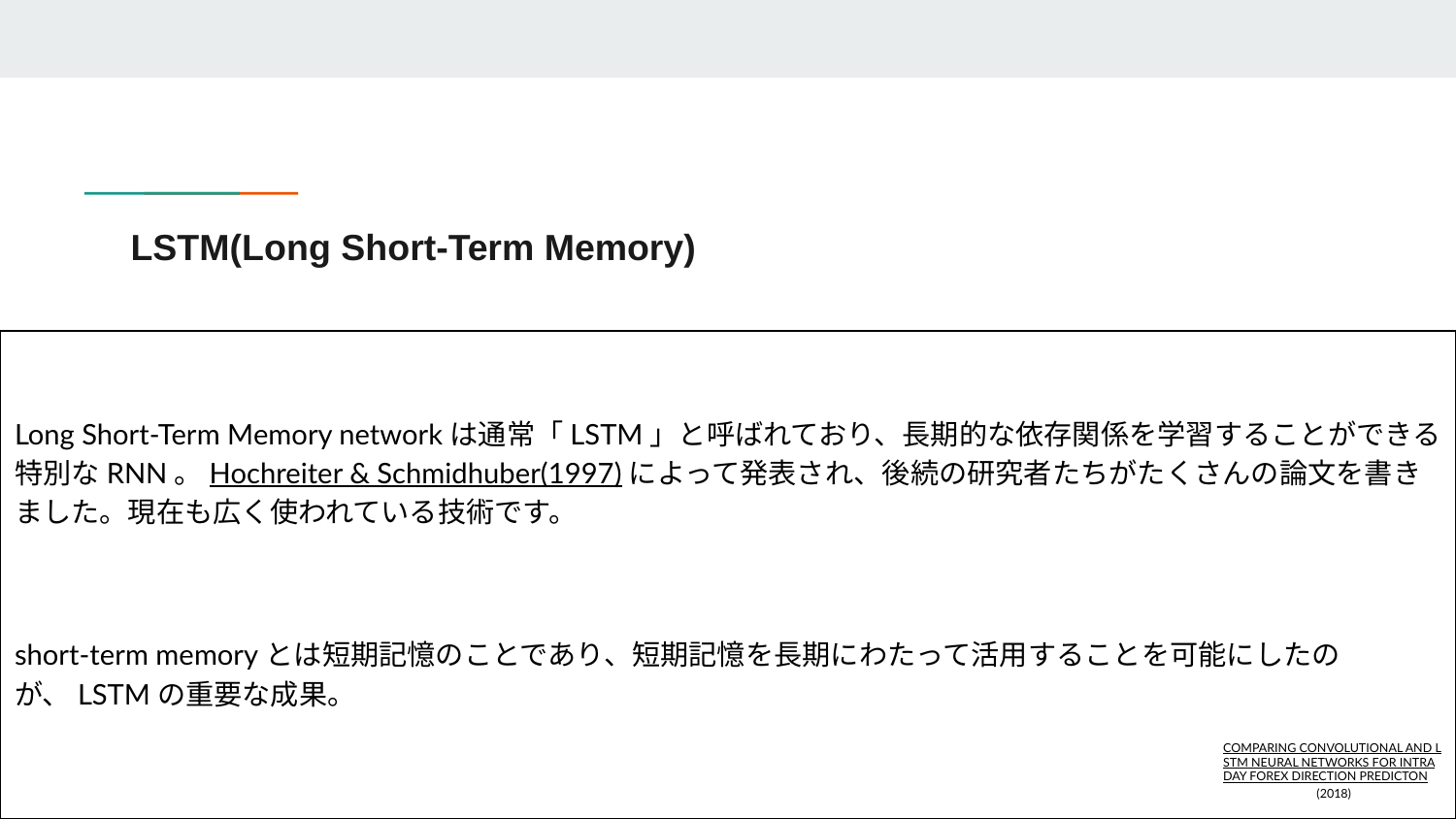

# LSTM(Long Short-Term Memory)

Long Short-Term Memory networkは通常「LSTM」と呼ばれており、長期的な依存関係を学習することができる特別なRNN。Hochreiter & Schmidhuber(1997)によって発表され、後続の研究者たちがたくさんの論文を書きました。現在も広く使われている技術です。

short-term memoryとは短期記憶のことであり、短期記憶を長期にわたって活用することを可能にしたのが、LSTMの重要な成果。
COMPARING CONVOLUTIONAL AND LSTM NEURAL NETWORKS FOR INTRADAY FOREX DIRECTION PREDICTON (2018)